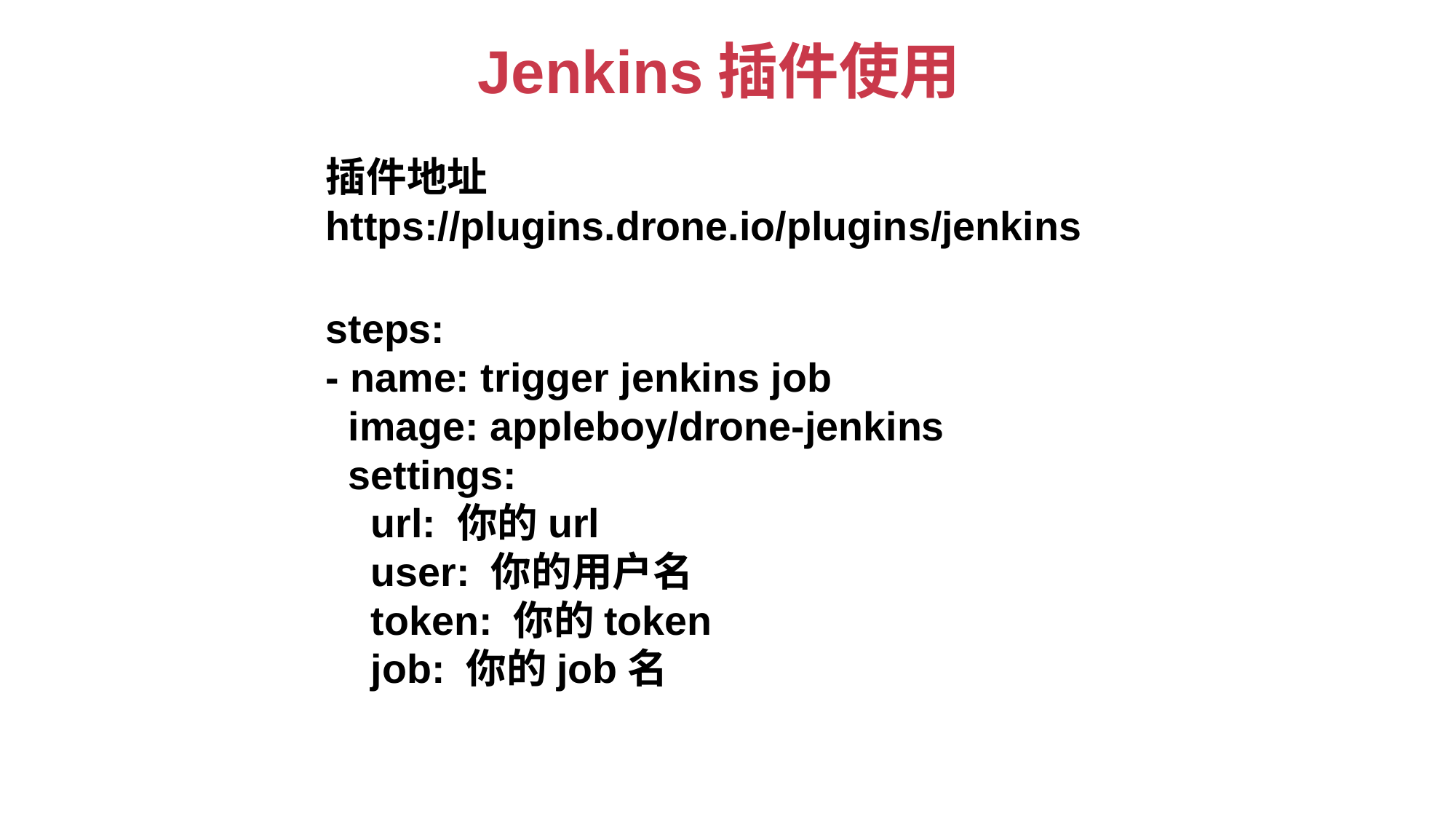

Jenkins插件使用

插件地址
https://plugins.drone.io/plugins/jenkins

steps:
- name: trigger jenkins job
  image: appleboy/drone-jenkins
  settings:
    url: 你的url
    user: 你的用户名
    token: 你的token
    job: 你的job名